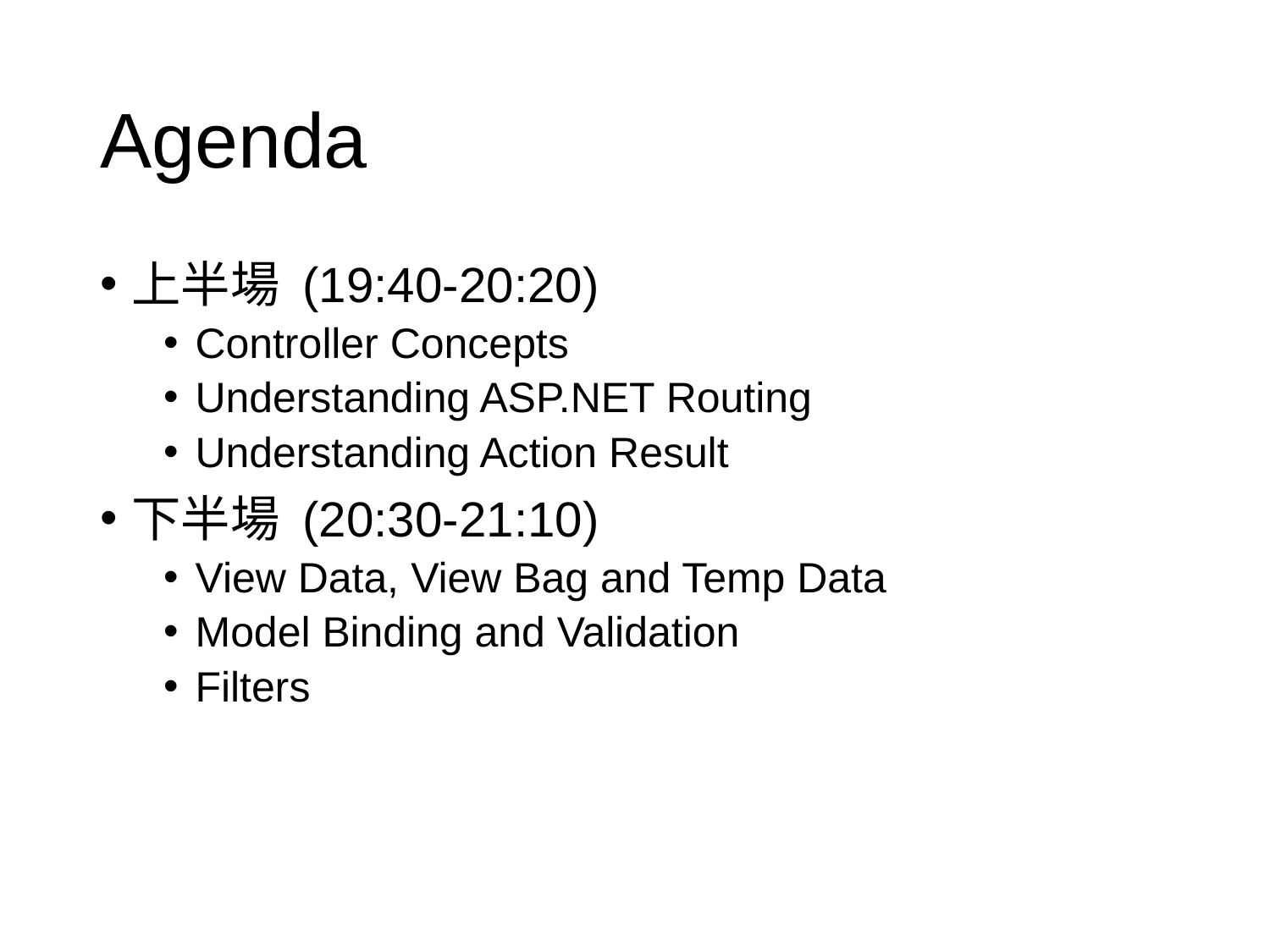

# Agenda
上半場 (19:40-20:20)
Controller Concepts
Understanding ASP.NET Routing
Understanding Action Result
下半場 (20:30-21:10)
View Data, View Bag and Temp Data
Model Binding and Validation
Filters